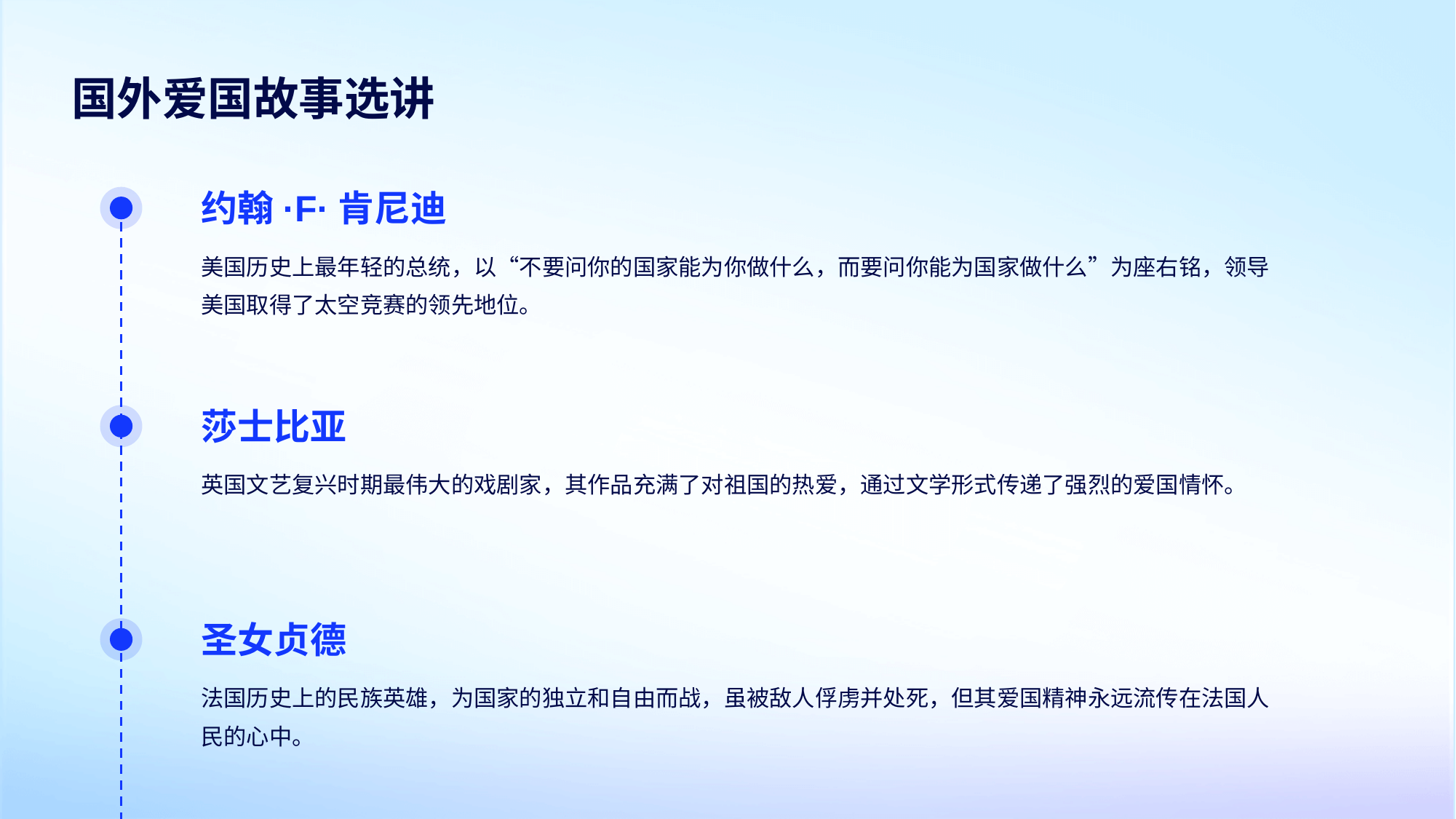

国外爱国故事选讲
约翰·F·肯尼迪

美国历史上最年轻的总统，以“不要问你的国家能为你做什么，而要问你能为国家做什么”为座右铭，领导美国取得了太空竞赛的领先地位。
莎士比亚

英国文艺复兴时期最伟大的戏剧家，其作品充满了对祖国的热爱，通过文学形式传递了强烈的爱国情怀。
圣女贞德

法国历史上的民族英雄，为国家的独立和自由而战，虽被敌人俘虏并处死，但其爱国精神永远流传在法国人民的心中。